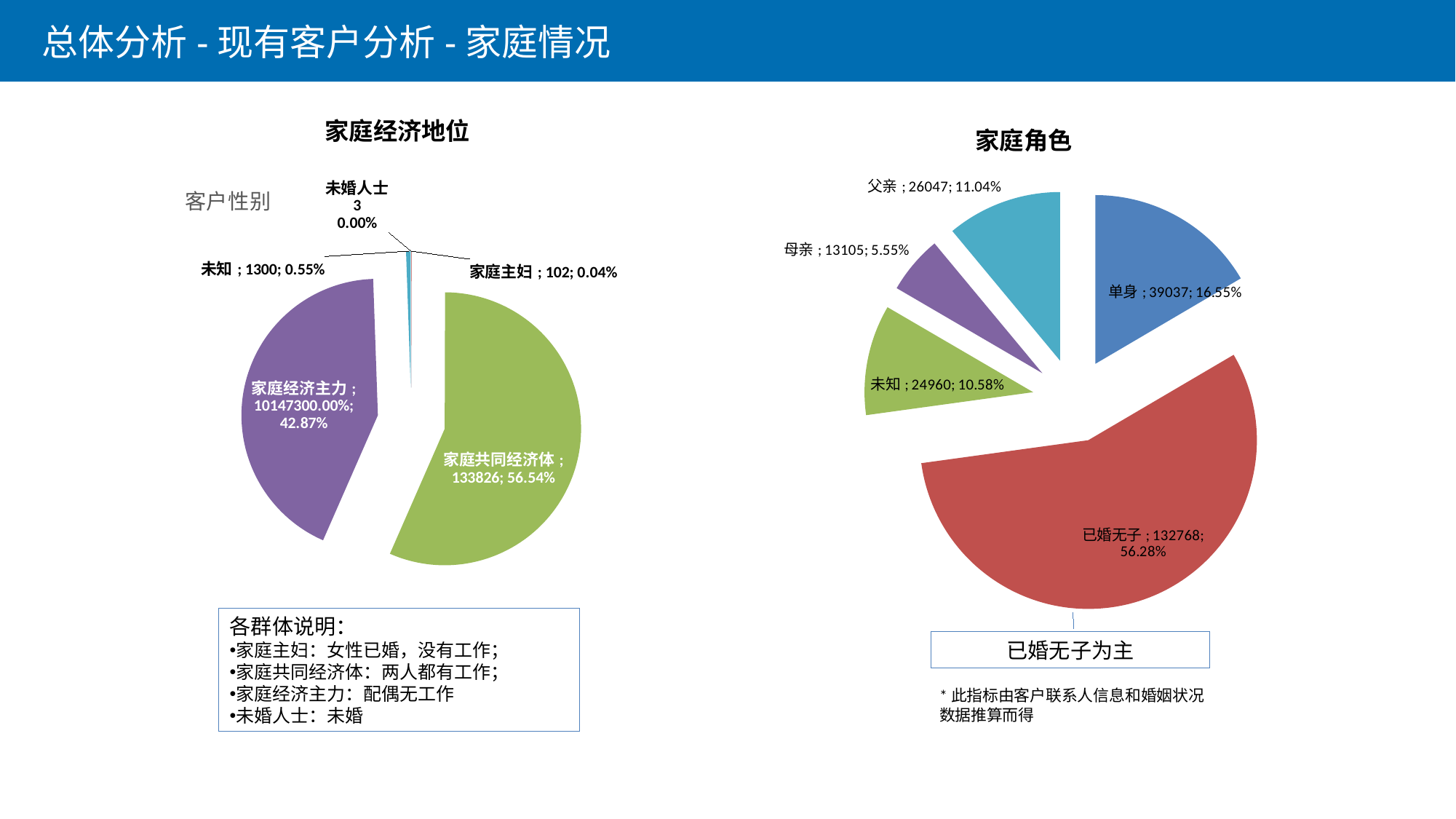

总体分析-现有客户分析-家庭情况
家庭经济地位
家庭角色

### Chart

| Category |  |
|---|---|
| 单身 | 39037.0 |
| 已婚无子 | 132768.0 |
| 未知 | 24960.0 |
| 母亲 | 13105.0 |
| 父亲 | 26047.0 |

### Chart

| Category | 客户数 |
|---|---|
| 未婚人士 | 3.0 |
| 家庭主妇 | 102.0 |
| 家庭共同经济体 | 133826.0 |
| 家庭经济主力 | 101473.0 |
| 未知 | 1300.0 |

### Chart: 客户性别

| Category |
|---|
各群体说明：
家庭主妇：女性已婚，没有工作；
家庭共同经济体：两人都有工作；
家庭经济主力：配偶无工作
未婚人士：未婚
已婚无子为主
*此指标由客户联系人信息和婚姻状况数据推算而得